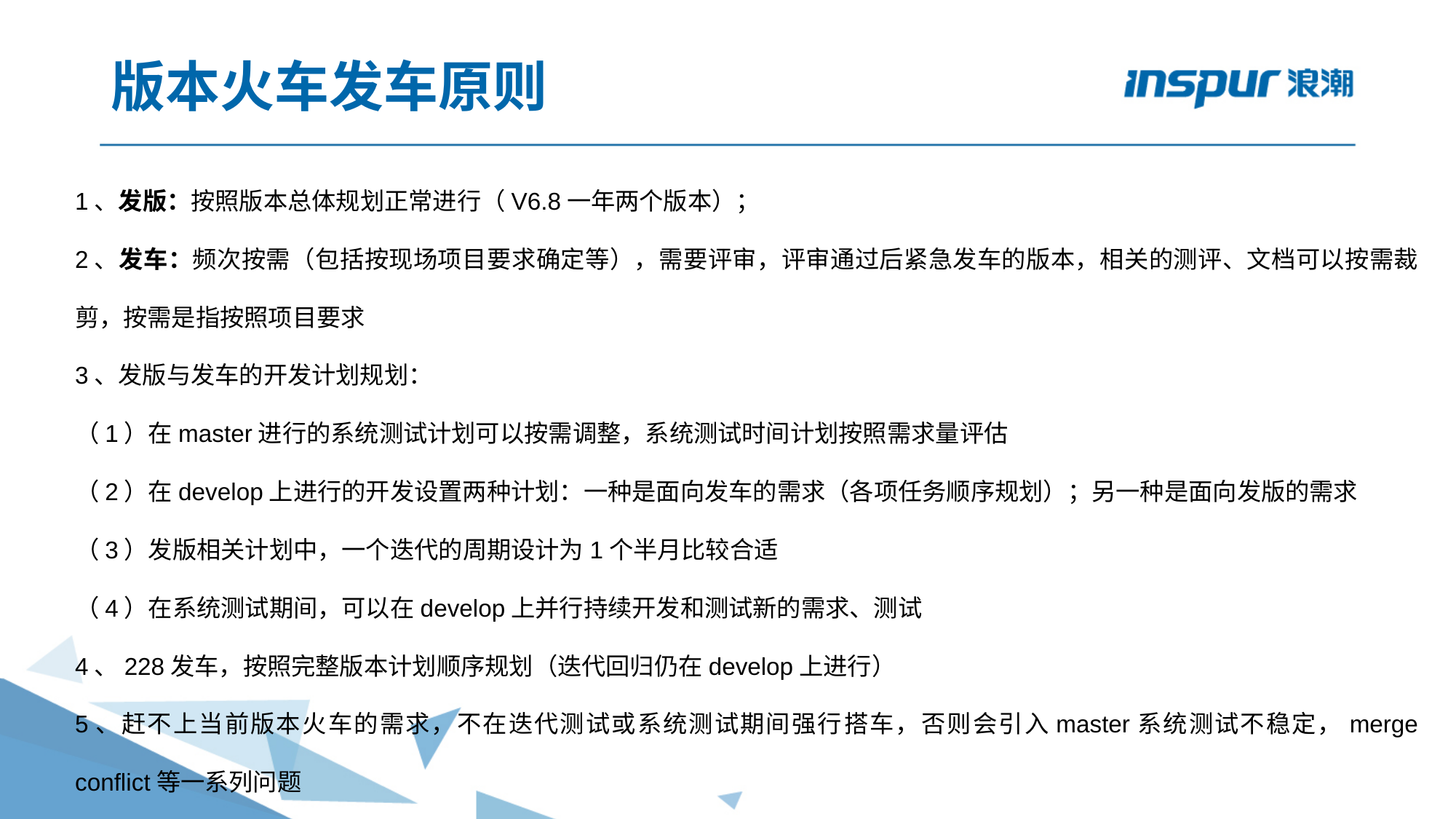

# 版本火车发车原则
1、发版：按照版本总体规划正常进行（V6.8一年两个版本）；
2、发车：频次按需（包括按现场项目要求确定等），需要评审，评审通过后紧急发车的版本，相关的测评、文档可以按需裁剪，按需是指按照项目要求
3、发版与发车的开发计划规划：
（1）在master进行的系统测试计划可以按需调整，系统测试时间计划按照需求量评估
（2）在develop上进行的开发设置两种计划：一种是面向发车的需求（各项任务顺序规划）；另一种是面向发版的需求
（3）发版相关计划中，一个迭代的周期设计为1个半月比较合适
（4）在系统测试期间，可以在develop上并行持续开发和测试新的需求、测试
4、228发车，按照完整版本计划顺序规划（迭代回归仍在develop上进行）
5、赶不上当前版本火车的需求，不在迭代测试或系统测试期间强行搭车，否则会引入master系统测试不稳定，merge conflict等一系列问题